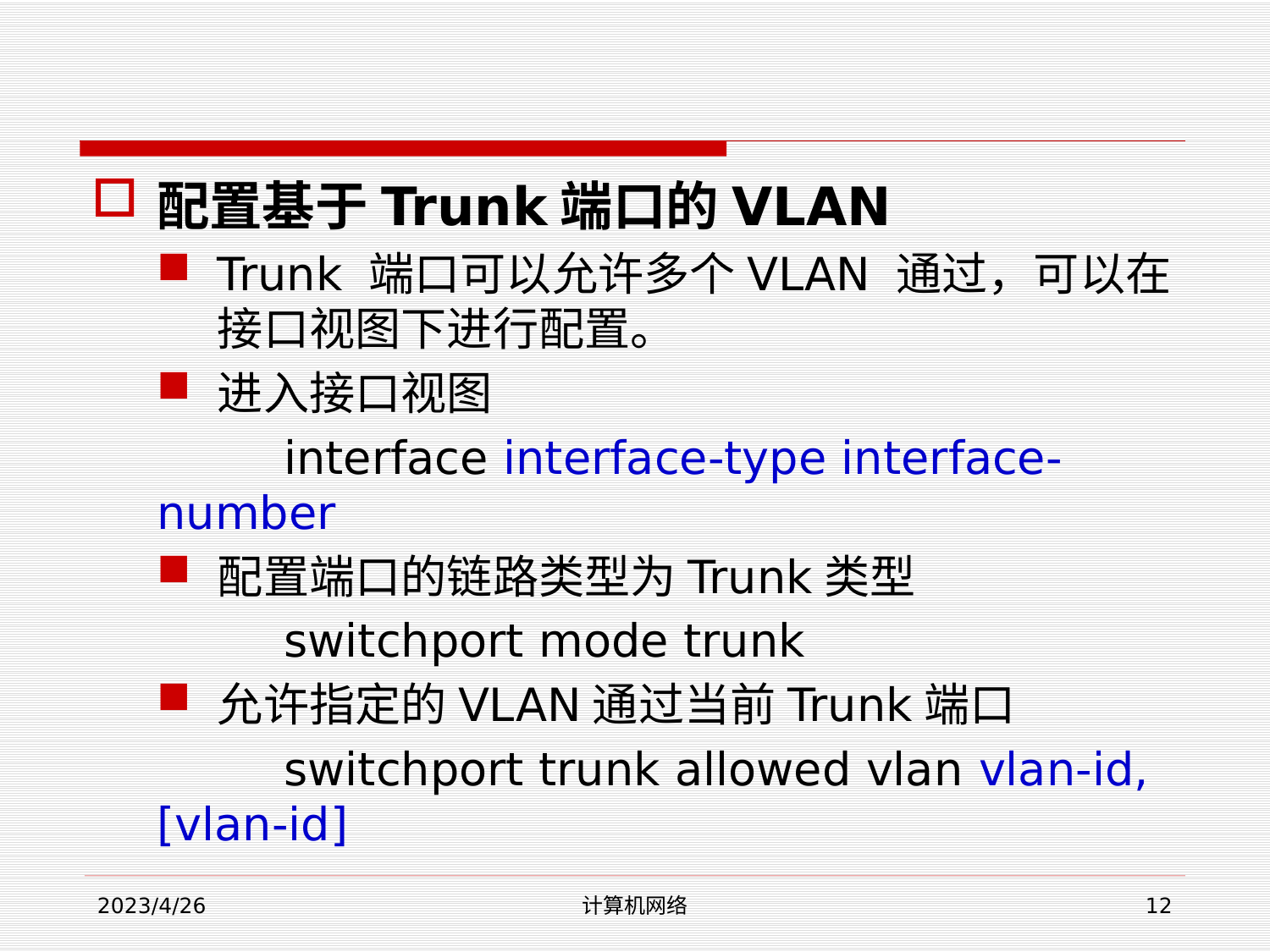

#
配置基于Trunk端口的VLAN
Trunk 端口可以允许多个VLAN 通过，可以在接口视图下进行配置。
进入接口视图
	interface interface-type interface-number
配置端口的链路类型为Trunk类型
	switchport mode trunk
允许指定的VLAN通过当前Trunk端口
	switchport trunk allowed vlan vlan-id,[vlan-id]

2023/4/26
计算机网络
12